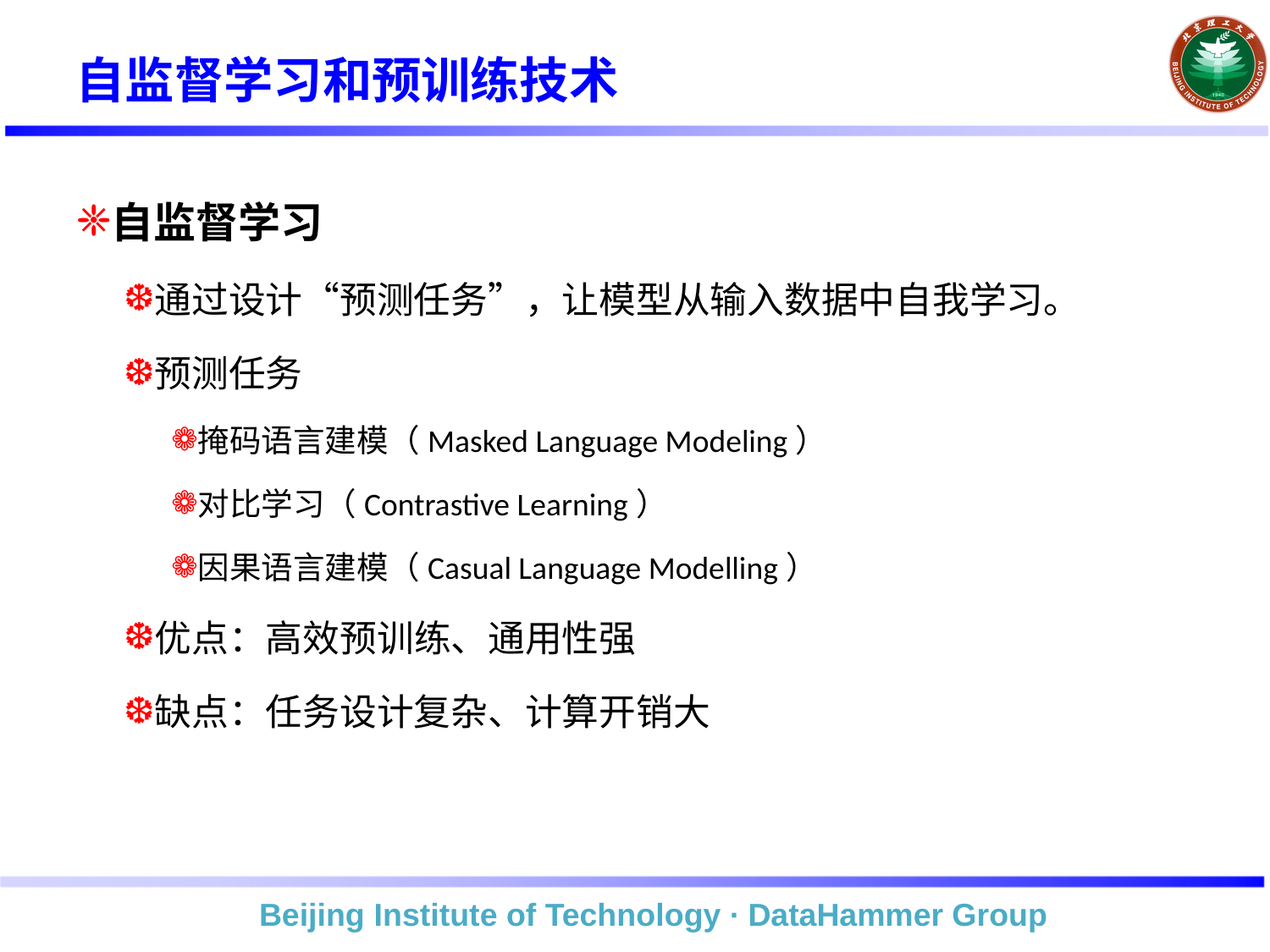

# 自监督学习和预训练技术
自监督学习
通过设计“预测任务”，让模型从输入数据中自我学习。
预测任务
掩码语言建模（Masked Language Modeling）
对比学习（Contrastive Learning）
因果语言建模（Casual Language Modelling）
优点：高效预训练、通用性强
缺点：任务设计复杂、计算开销大